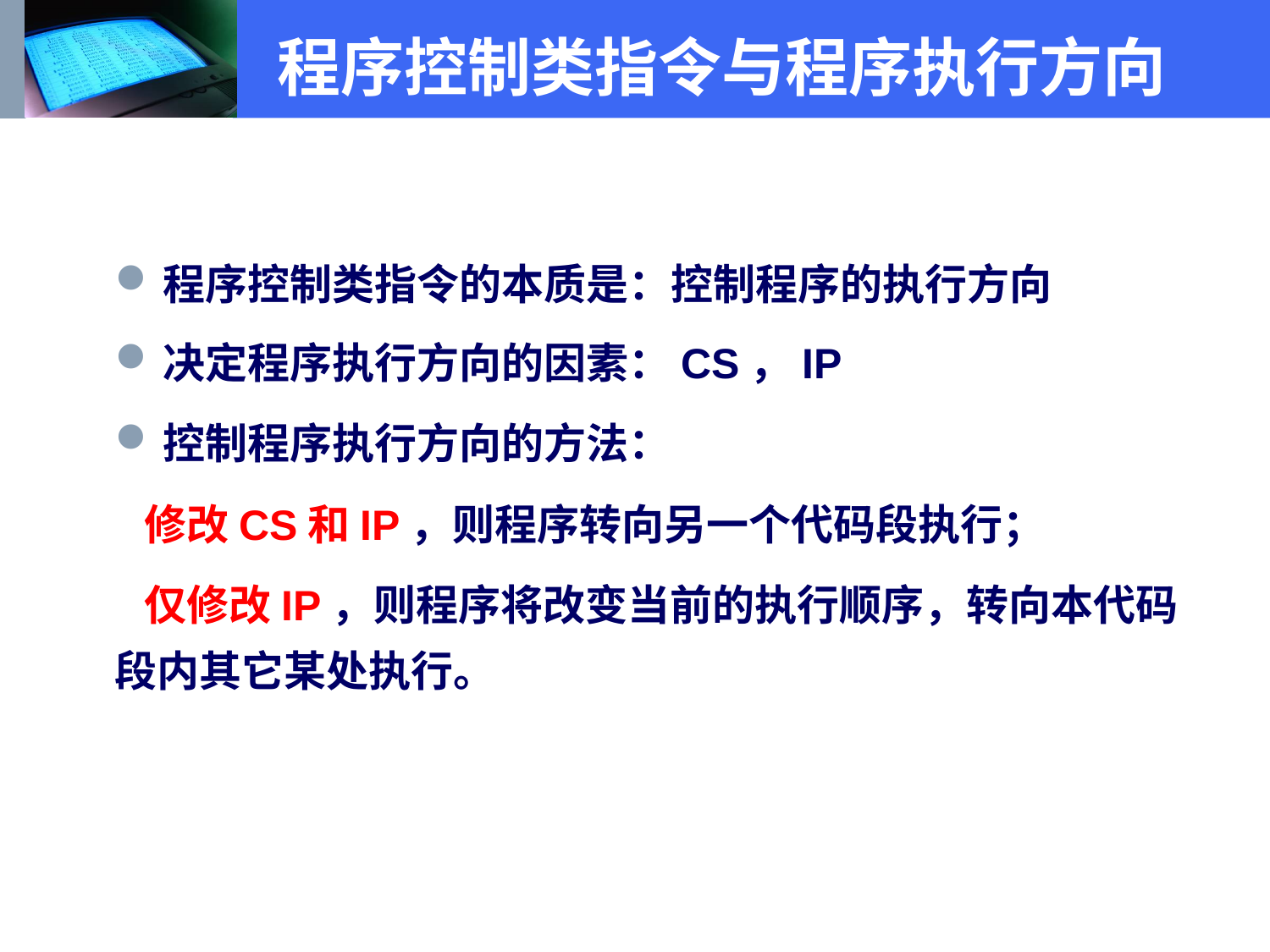

程序控制类指令与程序执行方向
程序控制类指令的本质是：控制程序的执行方向
决定程序执行方向的因素：CS，IP
控制程序执行方向的方法：
  修改CS和IP，则程序转向另一个代码段执行；
  仅修改IP，则程序将改变当前的执行顺序，转向本代码段内其它某处执行。